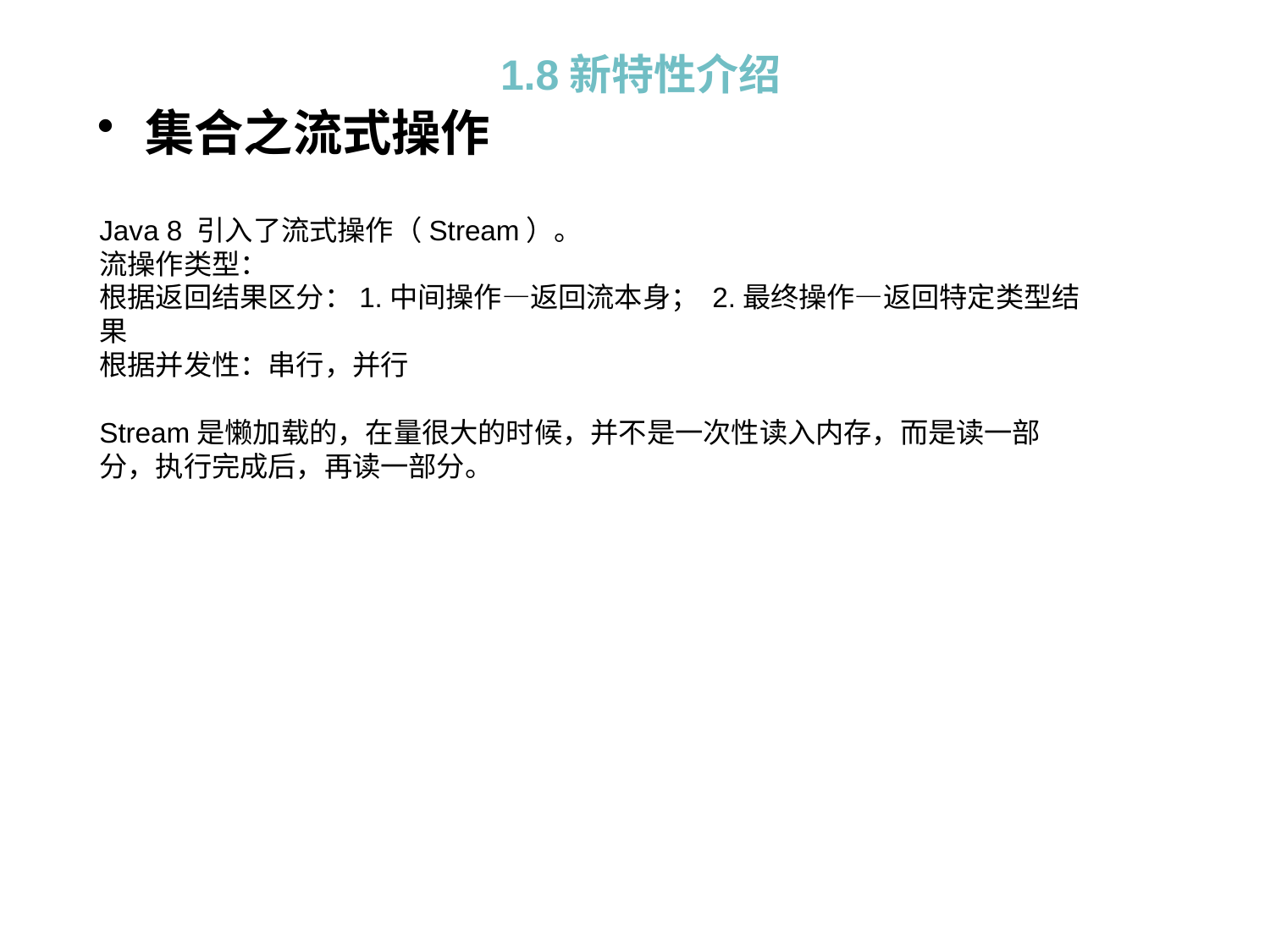

1.8新特性介绍

集合之流式操作

Java 8 引入了流式操作（Stream）。
流操作类型：
根据返回结果区分：1.中间操作—返回流本身； 2.最终操作—返回特定类型结果
根据并发性：串行，并行

Stream是懒加载的，在量很大的时候，并不是一次性读入内存，而是读一部分，执行完成后，再读一部分。